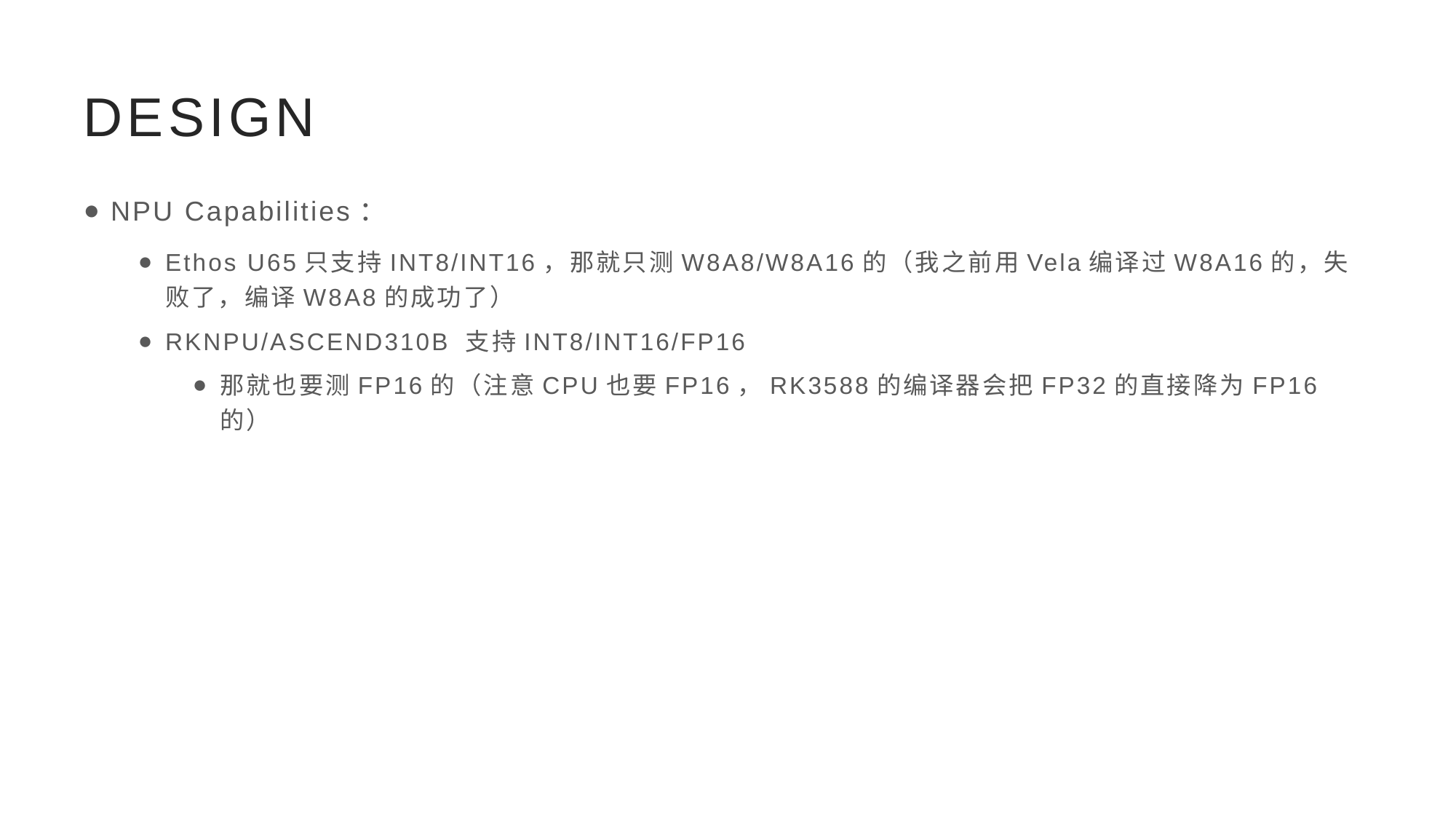

# DESIGN
NPU Capabilities：
Ethos U65只支持INT8/INT16，那就只测W8A8/W8A16的（我之前用Vela编译过W8A16的，失败了，编译W8A8的成功了）
RKNPU/ASCEND310B 支持INT8/INT16/FP16
那就也要测FP16的（注意CPU也要FP16，RK3588的编译器会把FP32的直接降为FP16的）